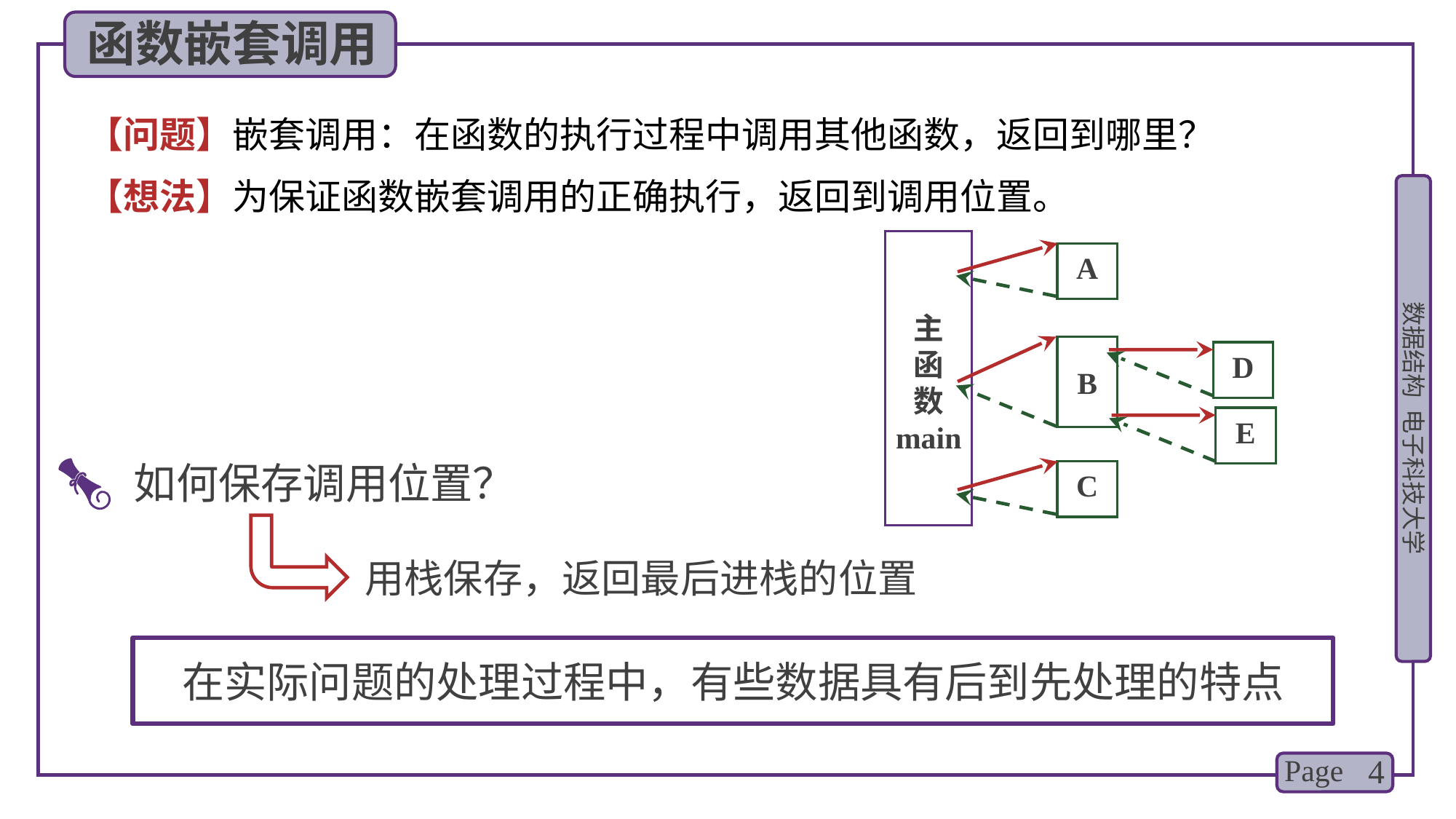

函数嵌套调用

【问题】嵌套调用：在函数的执行过程中调用其他函数，返回到哪里？
【想法】为保证函数嵌套调用的正确执行，返回到调用位置。

主
函
数
main

A

B
D

E

如何保存调用位置？

C

用栈保存，返回最后进栈的位置
在实际问题的处理过程中，有些数据具有后到先处理的特点